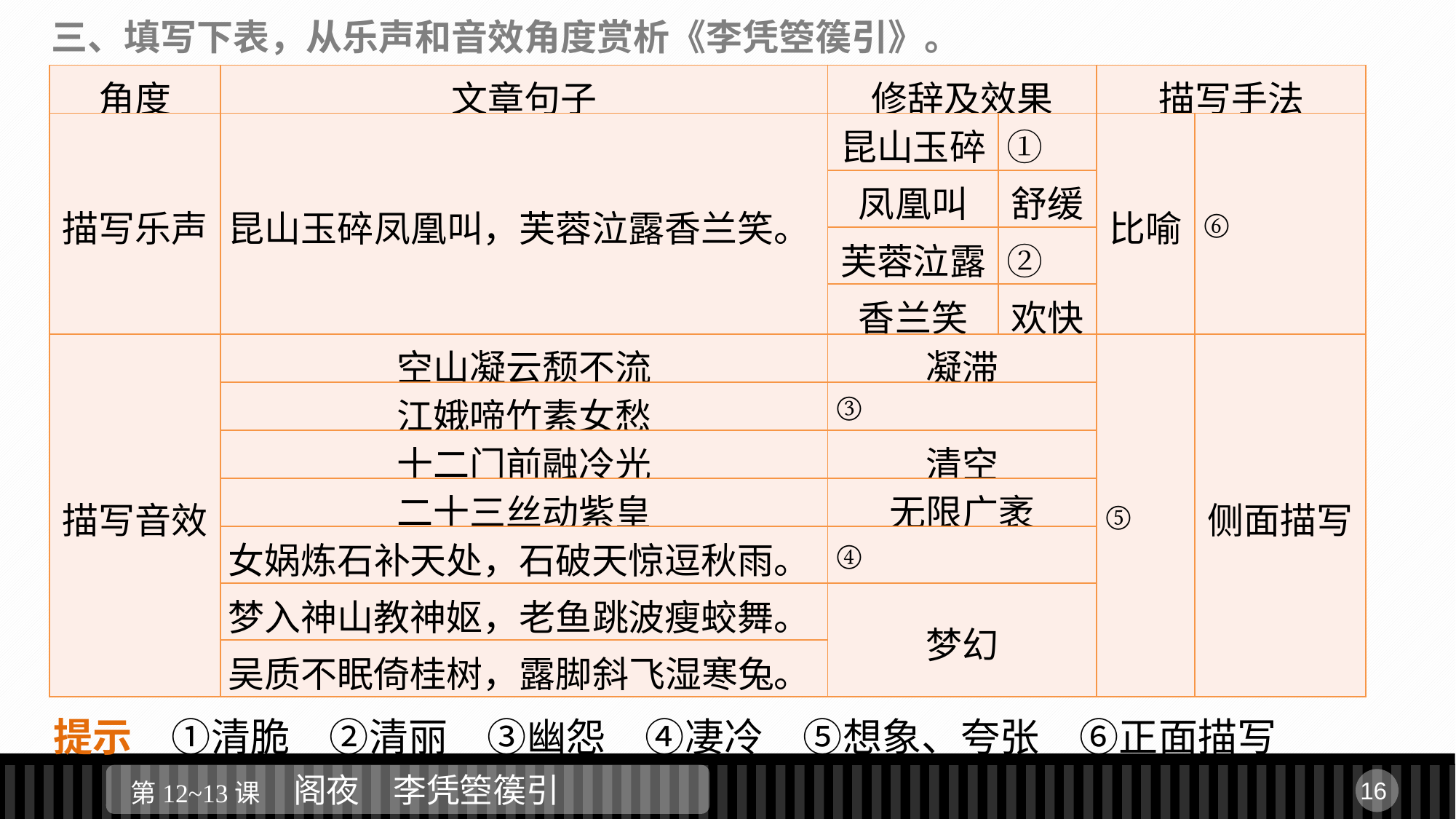

三、填写下表，从乐声和音效角度赏析《李凭箜篌引》。
| 角度 | 文章句子 | 修辞及效果 |  | 描写手法 |  |
| --- | --- | --- | --- | --- | --- |
| 描写乐声 | 昆山玉碎凤凰叫，芙蓉泣露香兰笑。 | 昆山玉碎 | ① | 比喻 | ⑥ |
|  |  | 凤凰叫 | 舒缓 |  |  |
|  |  | 芙蓉泣露 | ② |  |  |
|  |  | 香兰笑 | 欢快 |  |  |
| 描写音效 | 空山凝云颓不流 | 凝滞 |  | ⑤ | 侧面描写 |
|  | 江娥啼竹素女愁 | ③ |  |  |  |
|  | 十二门前融冷光 | 清空 |  |  |  |
|  | 二十三丝动紫皇 | 无限广袤 |  |  |  |
|  | 女娲炼石补天处，石破天惊逗秋雨。 | ④ |  |  |  |
|  | 梦入神山教神妪，老鱼跳波瘦蛟舞。 | 梦幻 |  |  |  |
|  | 吴质不眠倚桂树，露脚斜飞湿寒兔。 |  |  |  |  |
提示　①清脆　②清丽　③幽怨　④凄冷　⑤想象、夸张　⑥正面描写